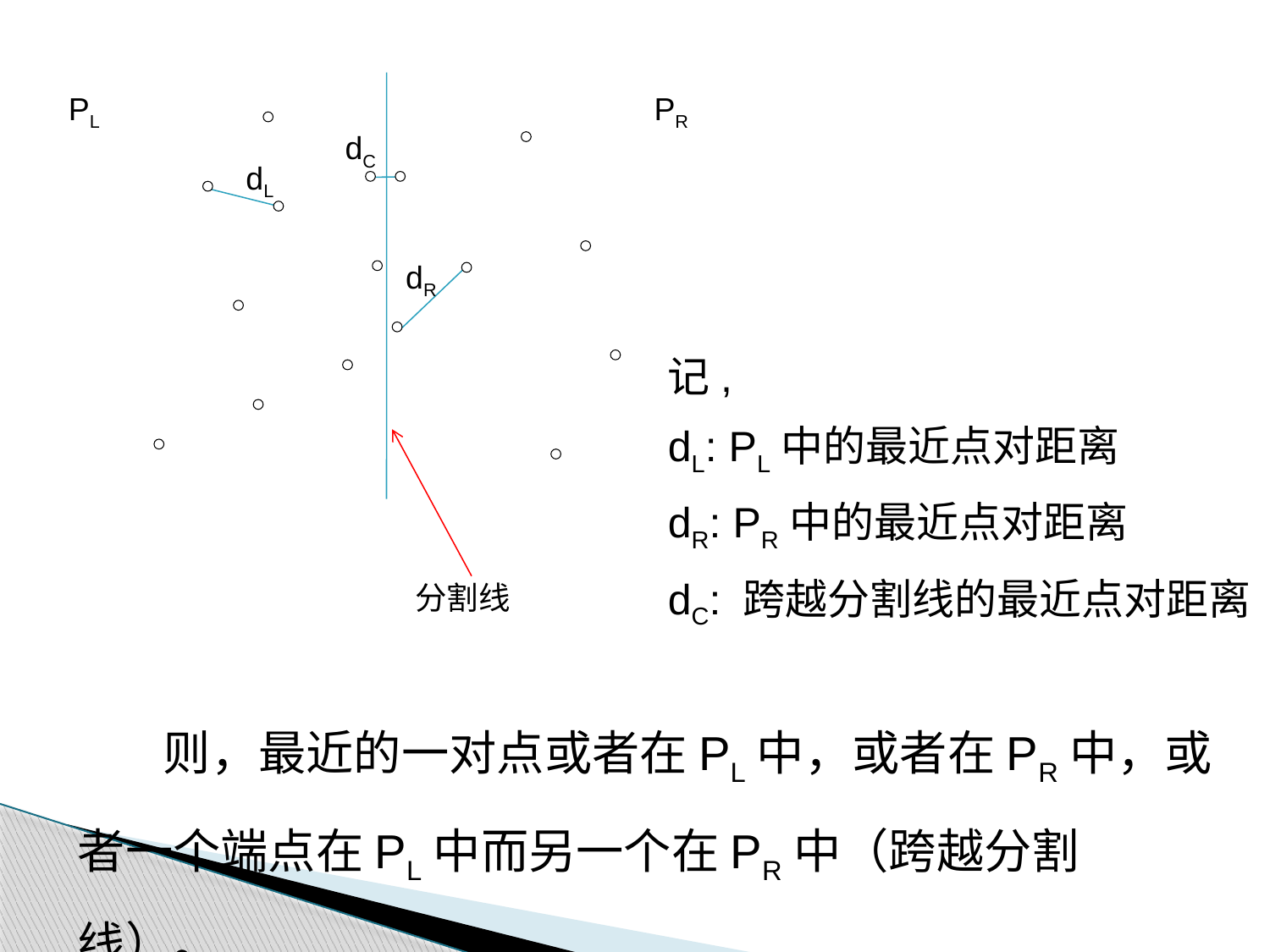

PL
PR

dC

dL

dR

分割线
记,
dL: PL中的最近点对距离
dR: PR中的最近点对距离
dC: 跨越分割线的最近点对距离
       则，最近的一对点或者在PL中，或者在PR中，或者一个端点在PL中而另一个在PR中（跨越分割线）。